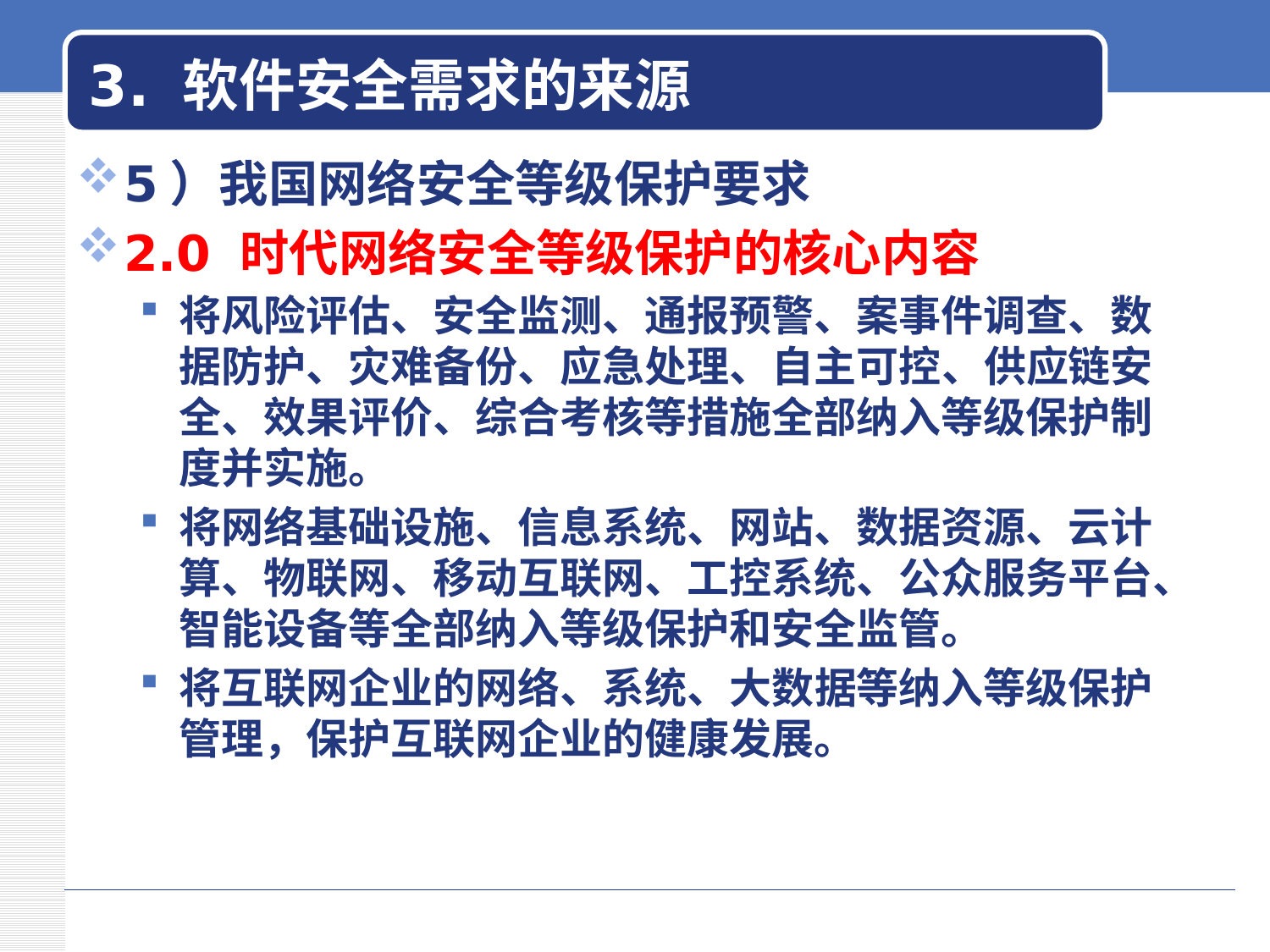

# 3. 软件安全需求的来源
5）我国网络安全等级保护要求
2.0 时代网络安全等级保护的核心内容
将风险评估、安全监测、通报预警、案事件调查、数据防护、灾难备份、应急处理、自主可控、供应链安全、效果评价、综合考核等措施全部纳入等级保护制度并实施。
将网络基础设施、信息系统、网站、数据资源、云计算、物联网、移动互联网、工控系统、公众服务平台、智能设备等全部纳入等级保护和安全监管。
将互联网企业的网络、系统、大数据等纳入等级保护管理，保护互联网企业的健康发展。